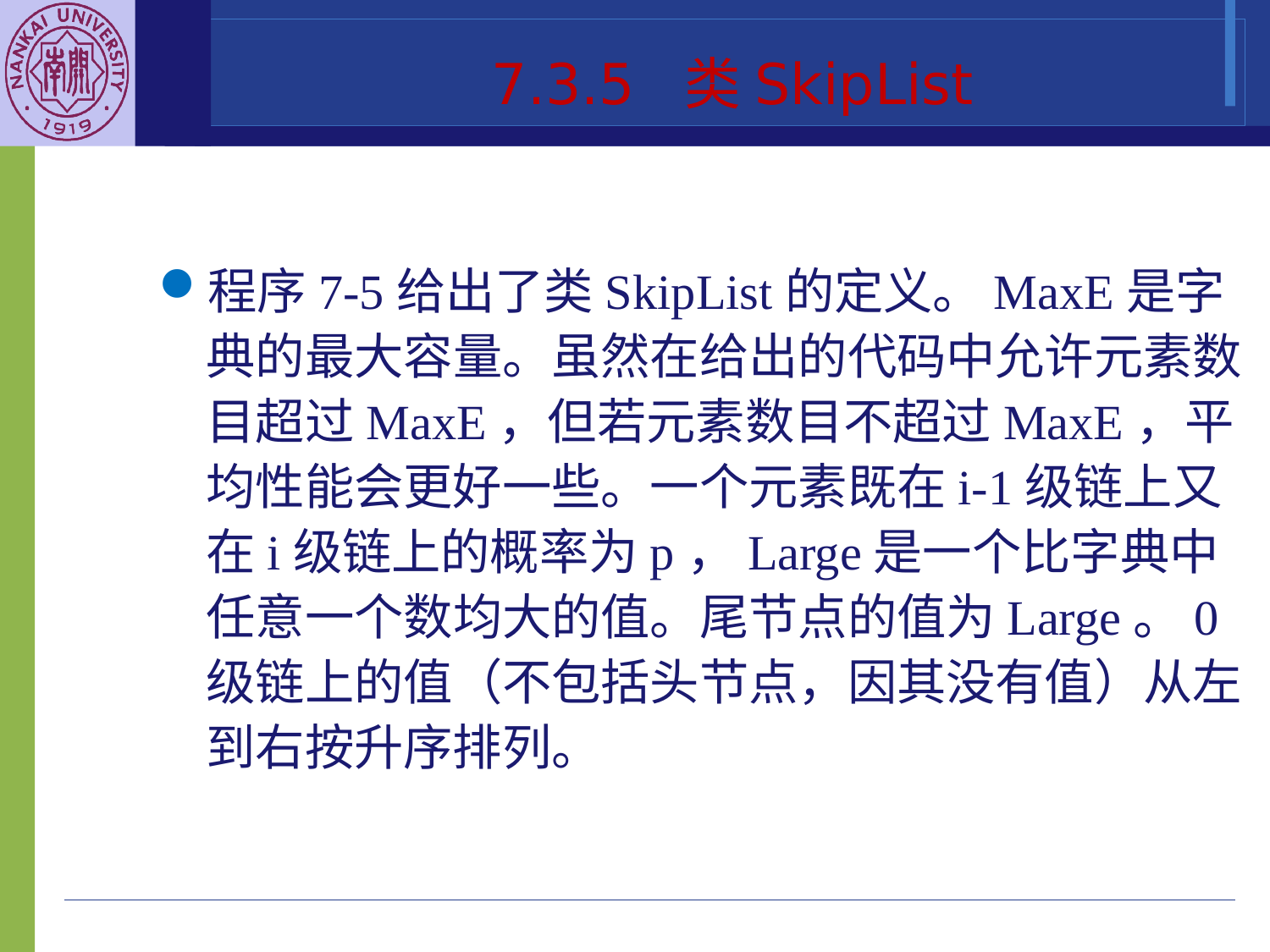

7.3.5  类SkipList
程序7-5给出了类SkipList的定义。MaxE是字典的最大容量。虽然在给出的代码中允许元素数目超过MaxE，但若元素数目不超过MaxE，平均性能会更好一些。一个元素既在i-1级链上又在i级链上的概率为p，Large是一个比字典中任意一个数均大的值。尾节点的值为Large。0级链上的值（不包括头节点，因其没有值）从左到右按升序排列。
34